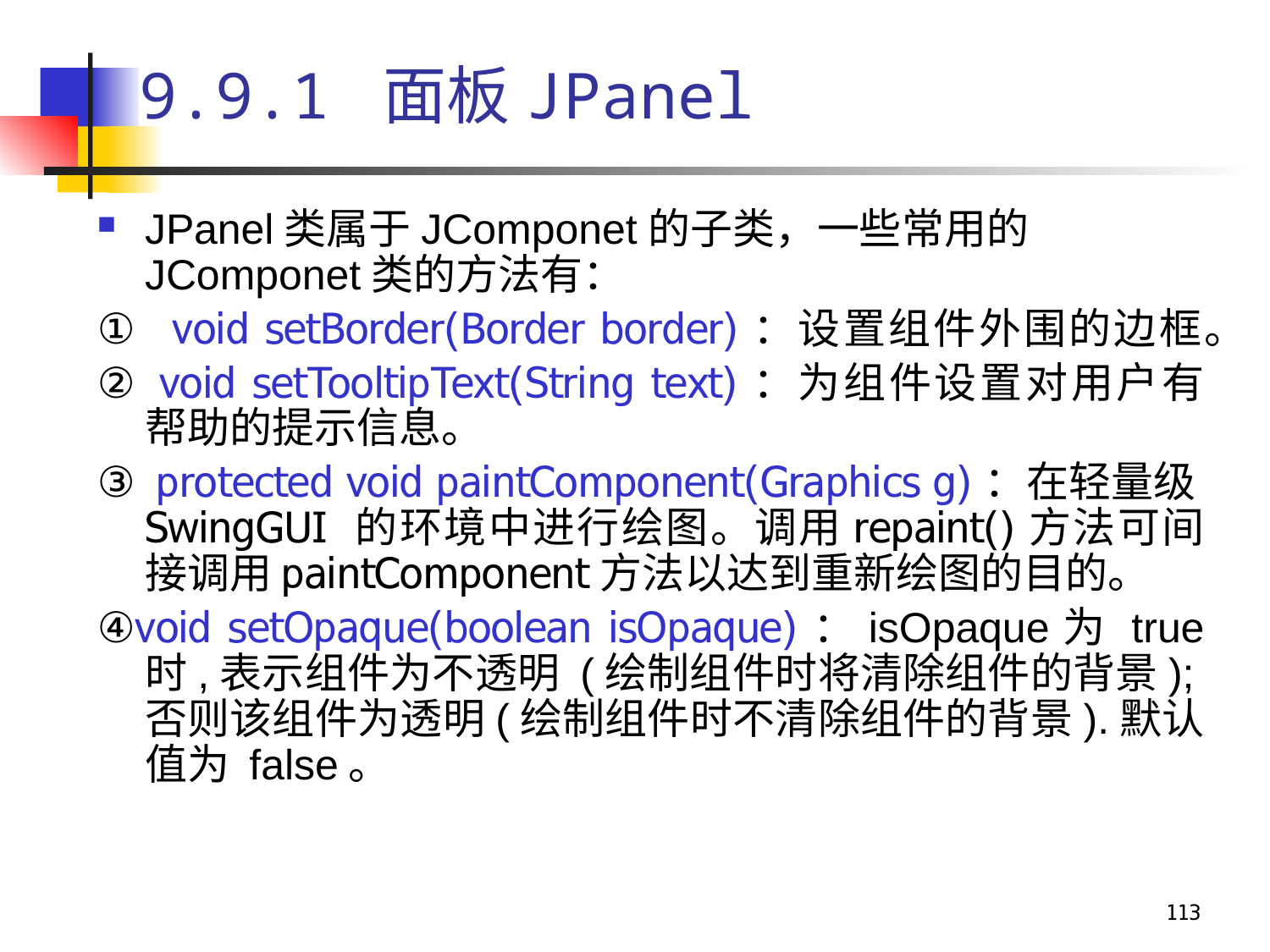

# 9.9.1 面板JPanel
JPanel类属于JComponet的子类，一些常用的JComponet类的方法有：
①   void setBorder(Border border)：设置组件外围的边框。
②  void setTooltipText(String text)：为组件设置对用户有帮助的提示信息。
③  protected void paintComponent(Graphics g)：在轻量级SwingGUI 的环境中进行绘图。调用repaint()方法可间接调用paintComponent方法以达到重新绘图的目的。
④void setOpaque(boolean isOpaque)：isOpaque为 true 时,表示组件为不透明 (绘制组件时将清除组件的背景);否则该组件为透明(绘制组件时不清除组件的背景).默认值为 false。